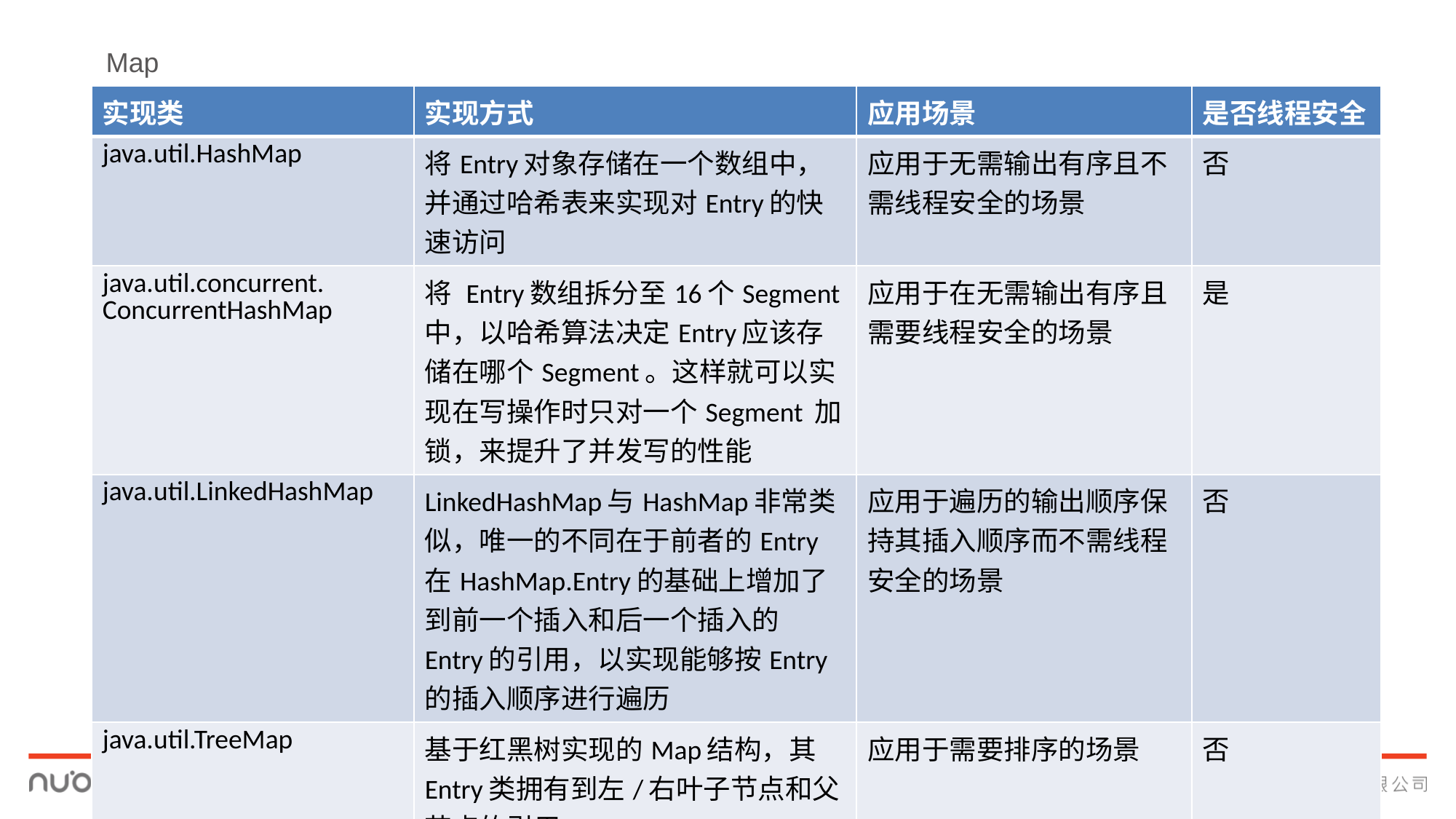

Map

| 实现类 | 实现方式 | 应用场景 | 是否线程安全 |
| --- | --- | --- | --- |
| java.util.HashMap | 将Entry对象存储在一个数组中，并通过哈希表来实现对Entry的快速访问 | 应用于无需输出有序且不需线程安全的场景 | 否 |
| java.util.concurrent. ConcurrentHashMap | 将 Entry数组拆分至16个Segment中，以哈希算法决定Entry应该存储在哪个Segment。这样就可以实现在写操作时只对一个Segment 加锁，来提升了并发写的性能 | 应用于在无需输出有序且需要线程安全的场景 | 是 |
| java.util.LinkedHashMap | LinkedHashMap与HashMap非常类似，唯一的不同在于前者的Entry在HashMap.Entry的基础上增加了到前一个插入和后一个插入的Entry的引用，以实现能够按Entry的插入顺序进行遍历 | 应用于遍历的输出顺序保持其插入顺序而不需线程安全的场景 | 否 |
| java.util.TreeMap | 基于红黑树实现的Map结构，其Entry类拥有到左/右叶子节点和父节点的引用 | 应用于需要排序的场景 | 否 |